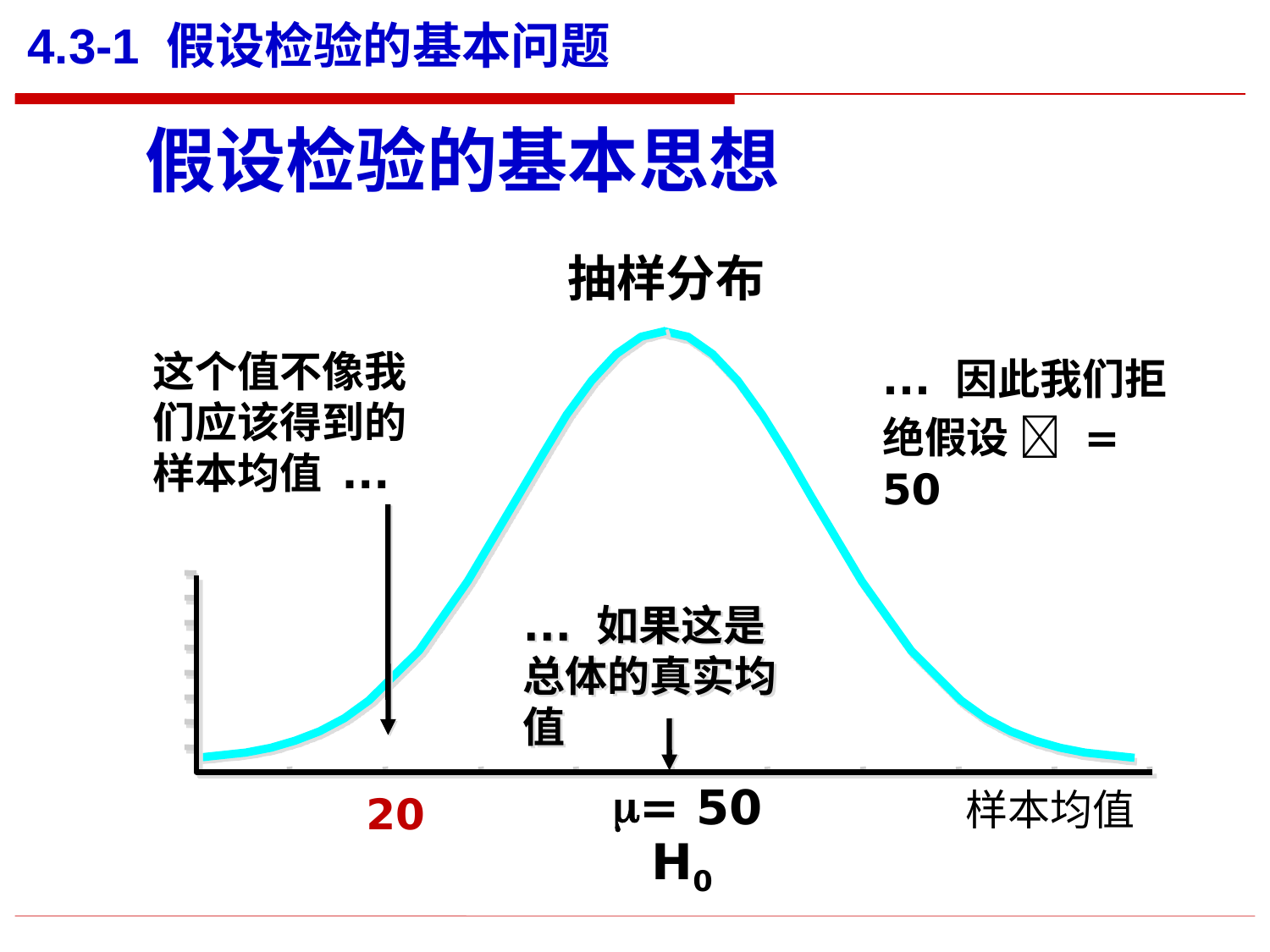

4.3-1 假设检验的基本问题
# 假设检验的基本思想
抽样分布

这个值不像我们应该得到的样本均值 ...

20
... 因此我们拒绝假设 μ = 50

... 如果这是总体的真实均值

μ
 = 50
样本均值
H0